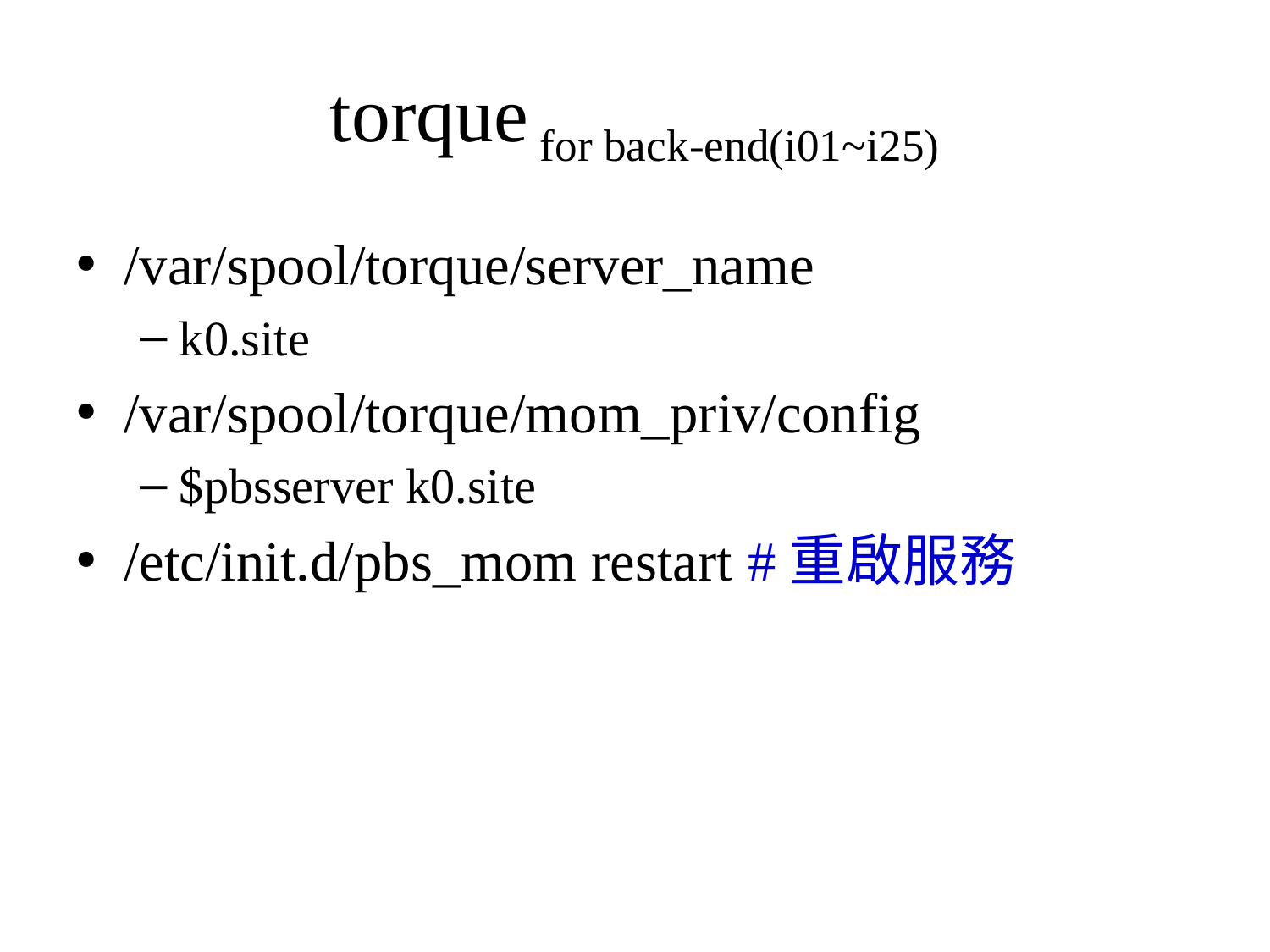

# torque for back-end(i01~i25)
/var/spool/torque/server_name
k0.site
/var/spool/torque/mom_priv/config
$pbsserver k0.site
/etc/init.d/pbs_mom restart #重啟服務